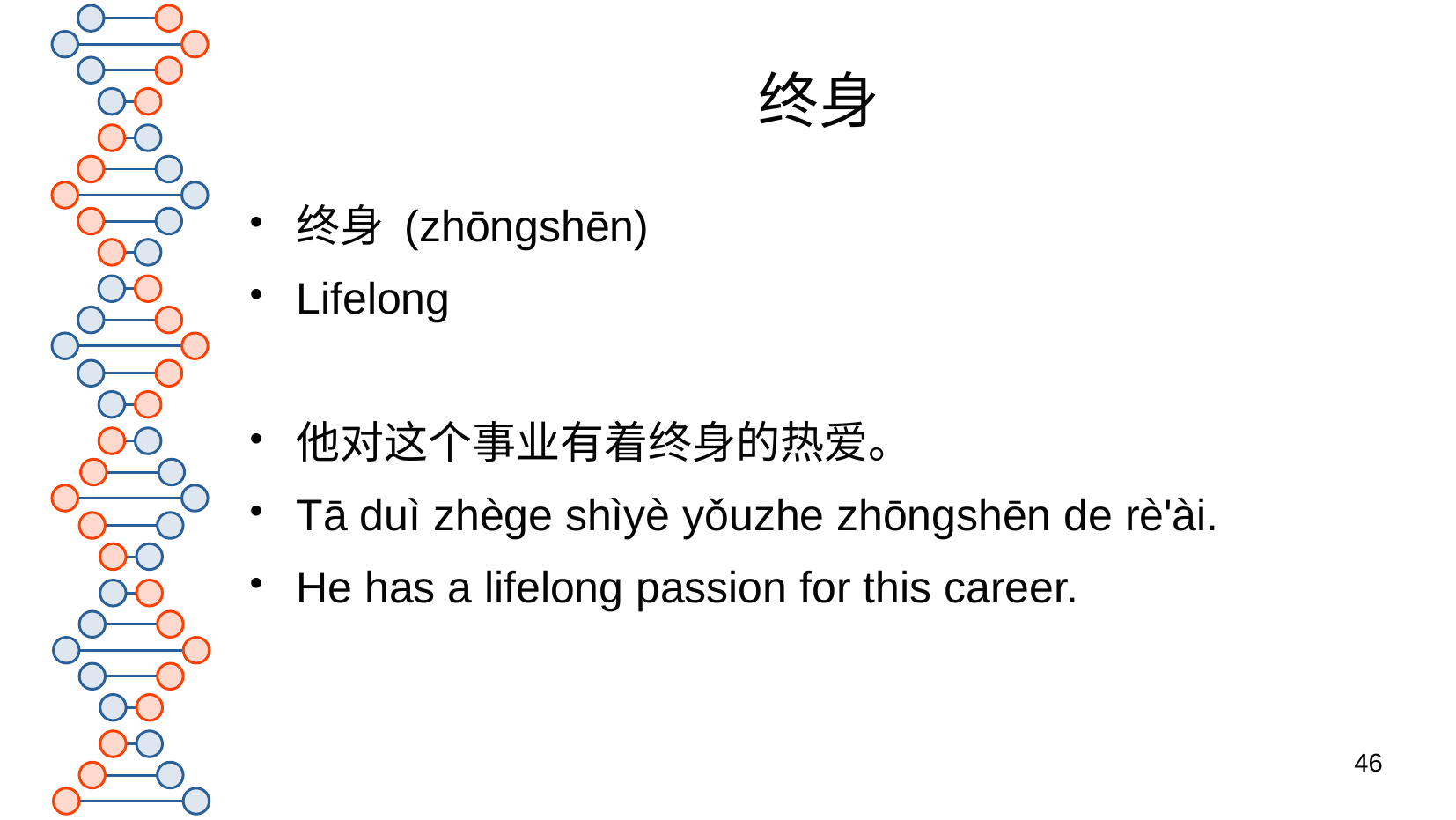

# 终身
终身 (zhōngshēn)
Lifelong

他对这个事业有着终身的热爱。
Tā duì zhège shìyè yǒuzhe zhōngshēn de rè'ài.
He has a lifelong passion for this career.

46